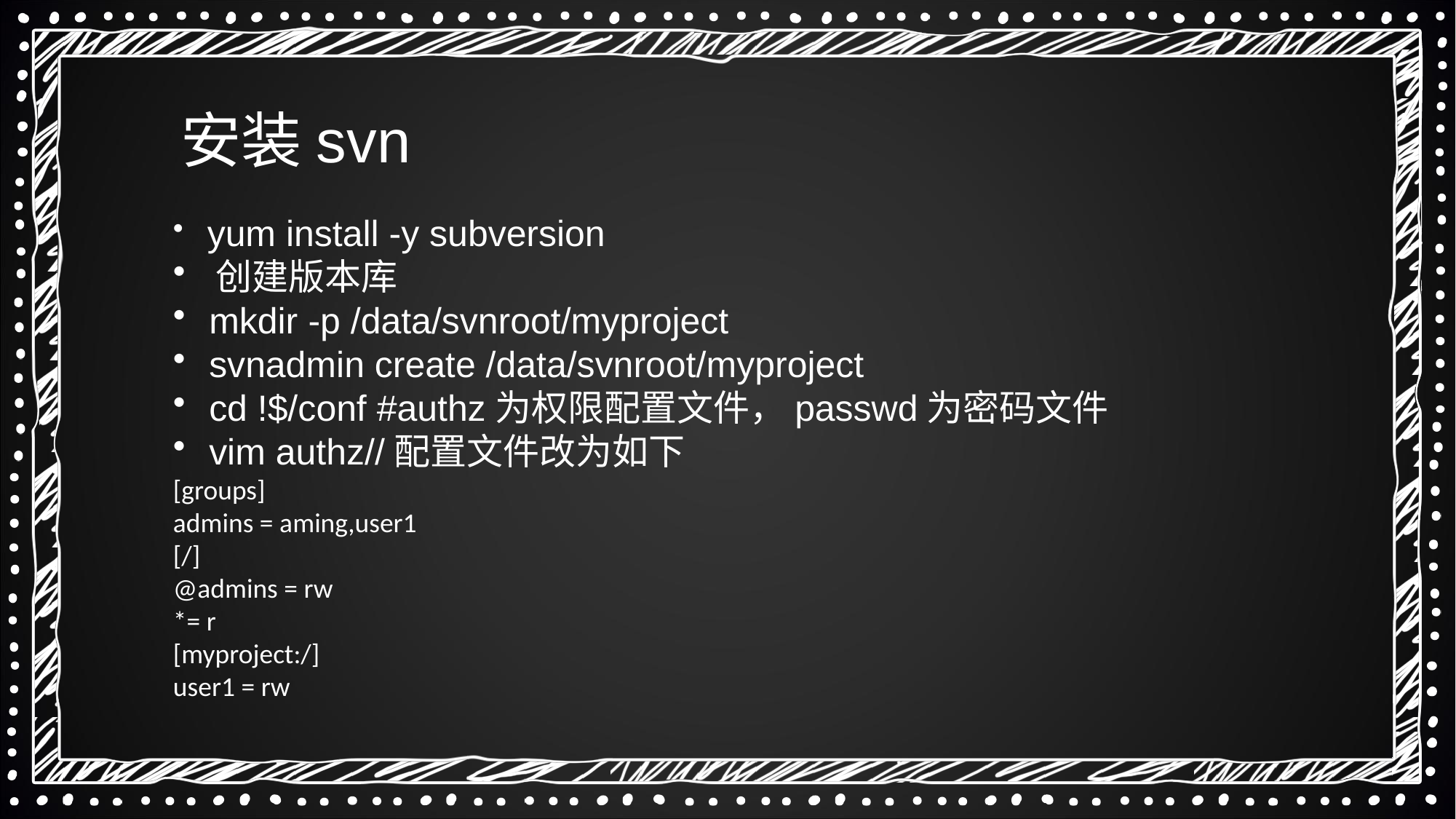

安装svn
 yum install -y subversion
 创建版本库
 mkdir -p /data/svnroot/myproject
 svnadmin create /data/svnroot/myproject
 cd !$/conf #authz为权限配置文件，passwd为密码文件
 vim authz//配置文件改为如下
[groups]
admins = aming,user1
[/]
@admins = rw
*= r
[myproject:/]
user1 = rw